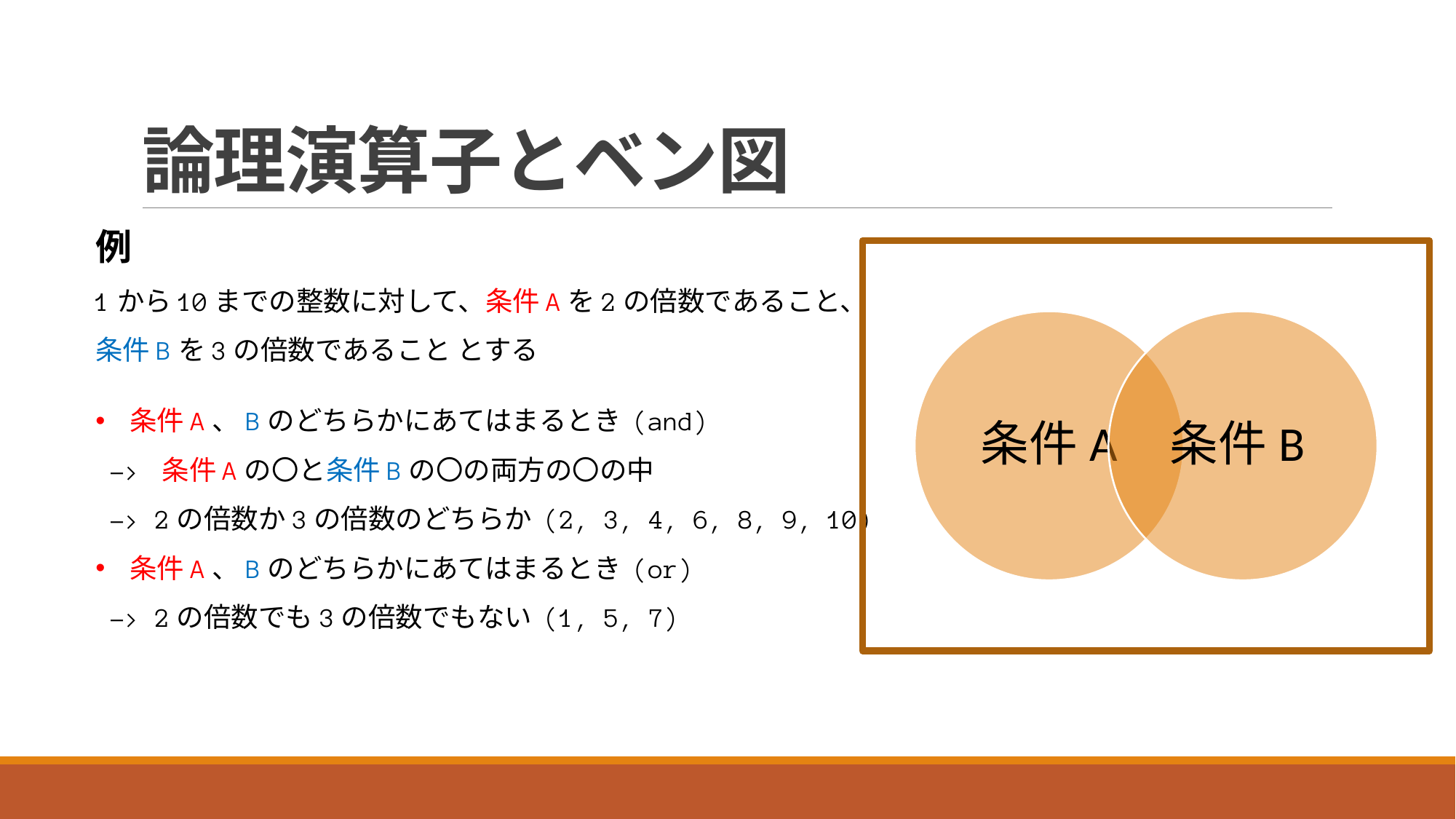

# 論理演算子とベン図
例
1から10までの整数に対して、条件Aを2の倍数であること、
条件Bを3の倍数であること とする

条件A、Bのどちらかにあてはまるとき (and)
 -> 条件Aの〇と条件Bの〇の両方の〇の中
 -> 2の倍数か3の倍数のどちらか (2, 3, 4, 6, 8, 9, 10)
条件A、Bのどちらかにあてはまるとき (or)
 -> 2の倍数でも3の倍数でもない (1, 5, 7)

条件A
条件B